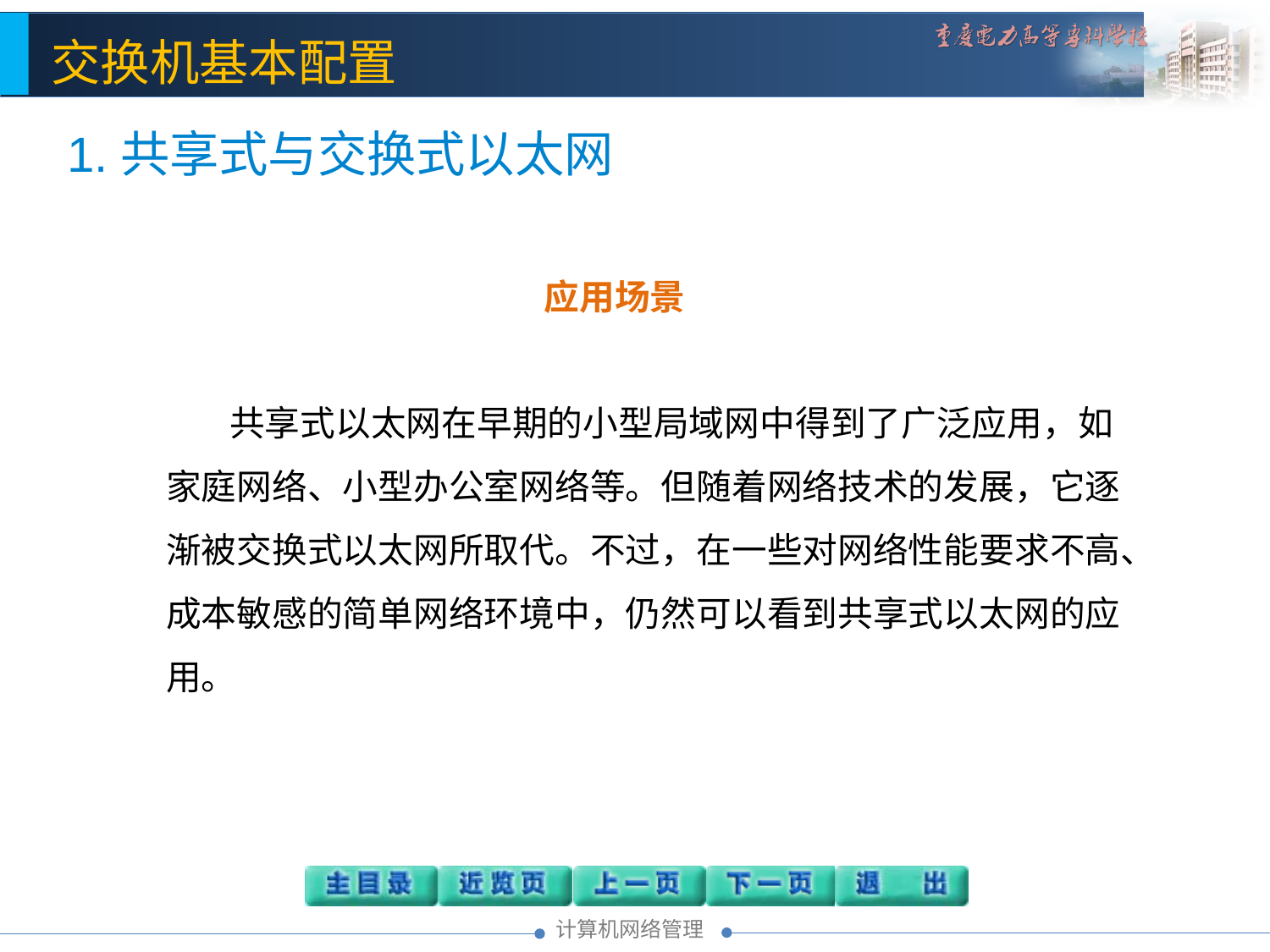

1.共享式与交换式以太网
应用场景
共享式以太网在早期的小型局域网中得到了广泛应用，如家庭网络、小型办公室网络等。但随着网络技术的发展，它逐渐被交换式以太网所取代。不过，在一些对网络性能要求不高、成本敏感的简单网络环境中，仍然可以看到共享式以太网的应用。